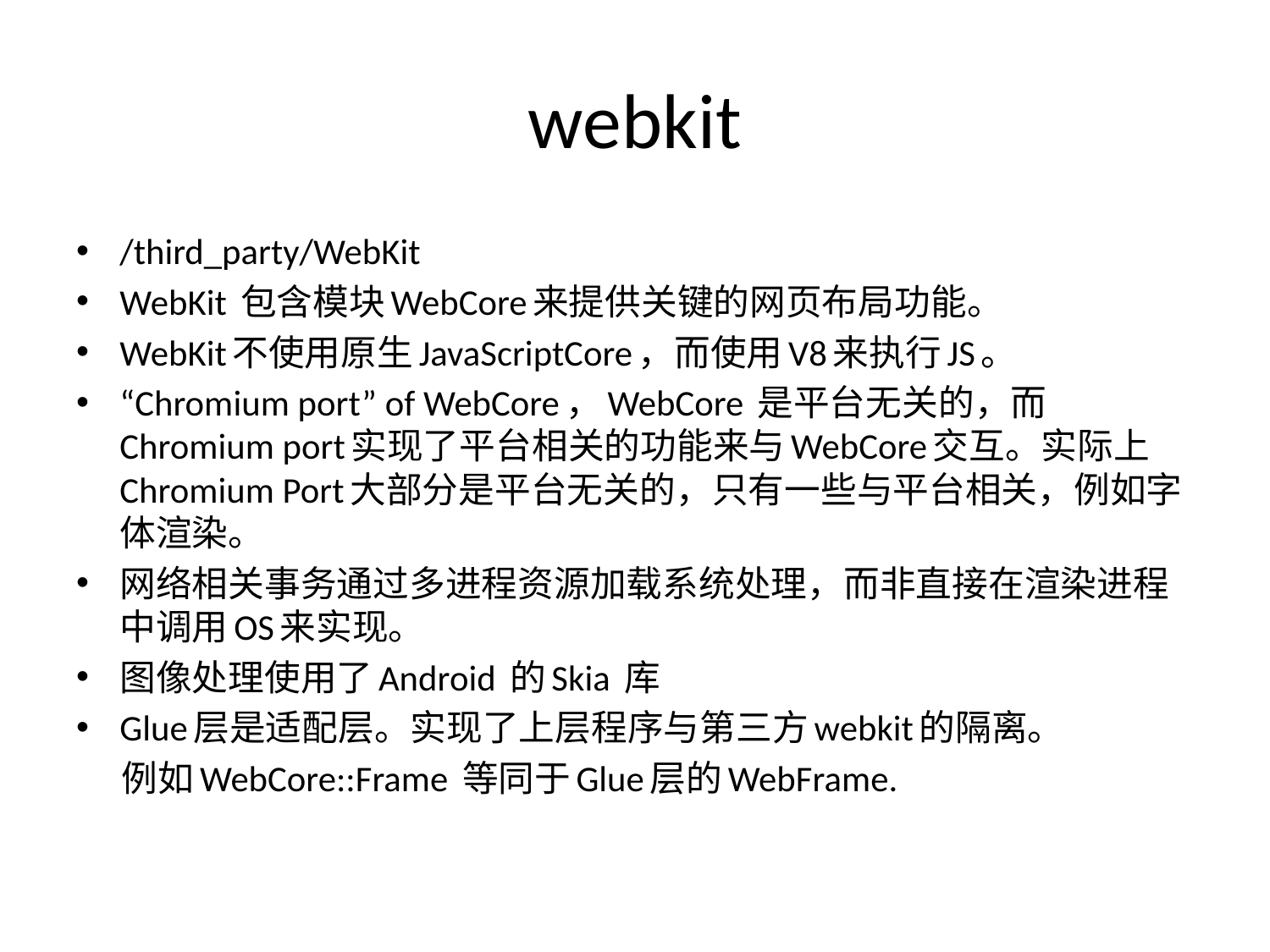

# webkit
/third_party/WebKit
WebKit 包含模块WebCore来提供关键的网页布局功能。
WebKit不使用原生JavaScriptCore，而使用V8来执行JS。
“Chromium port” of WebCore，WebCore 是平台无关的，而Chromium port实现了平台相关的功能来与WebCore交互。实际上Chromium Port大部分是平台无关的，只有一些与平台相关，例如字体渲染。
网络相关事务通过多进程资源加载系统处理，而非直接在渲染进程中调用OS来实现。
图像处理使用了Android 的Skia 库
Glue层是适配层。实现了上层程序与第三方webkit的隔离。
     例如WebCore::Frame 等同于Glue层的WebFrame.